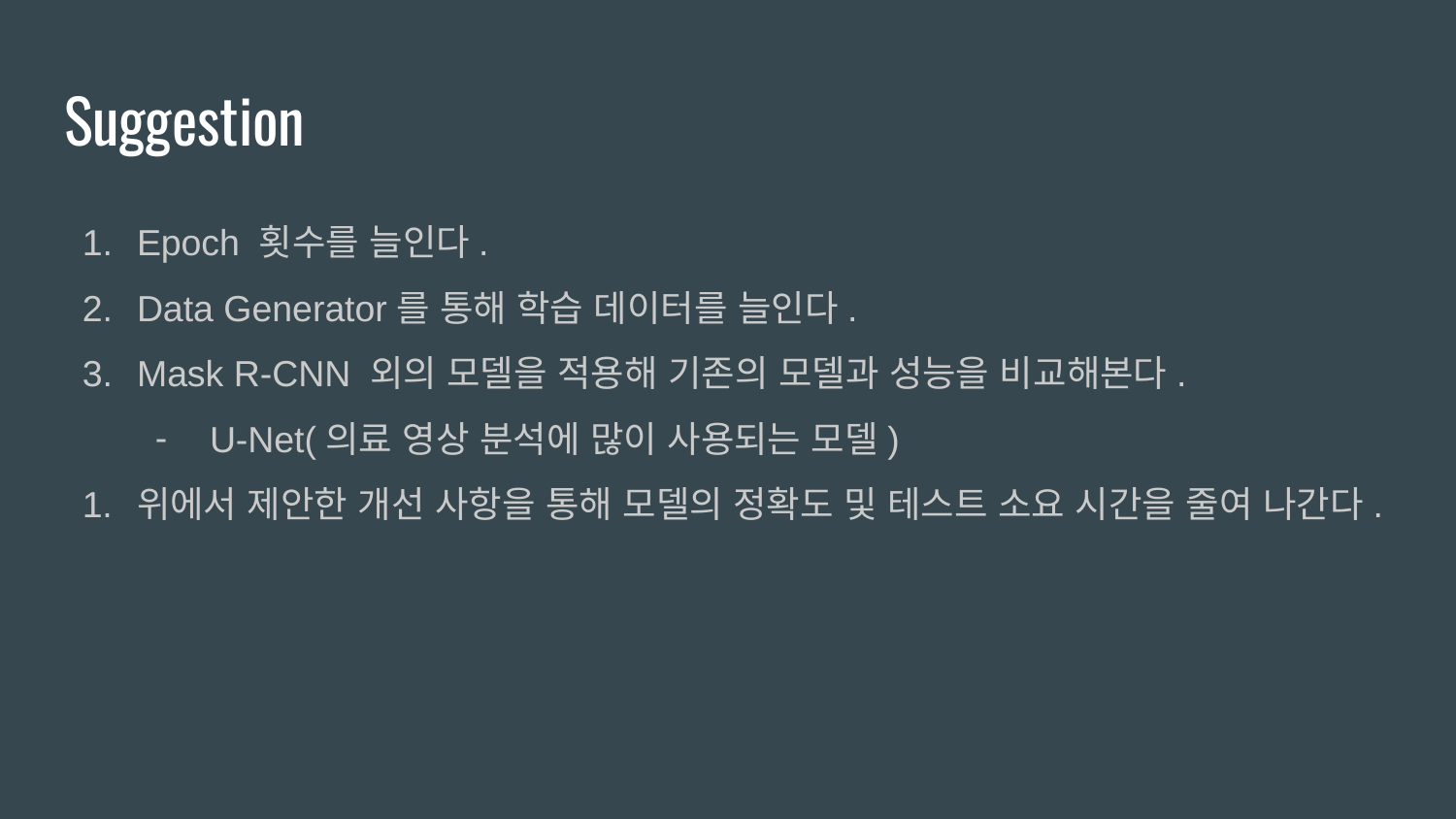

# Suggestion
Epoch 횟수를 늘인다.
Data Generator를 통해 학습 데이터를 늘인다.
Mask R-CNN 외의 모델을 적용해 기존의 모델과 성능을 비교해본다.
U-Net(의료 영상 분석에 많이 사용되는 모델)
위에서 제안한 개선 사항을 통해 모델의 정확도 및 테스트 소요 시간을 줄여 나간다.